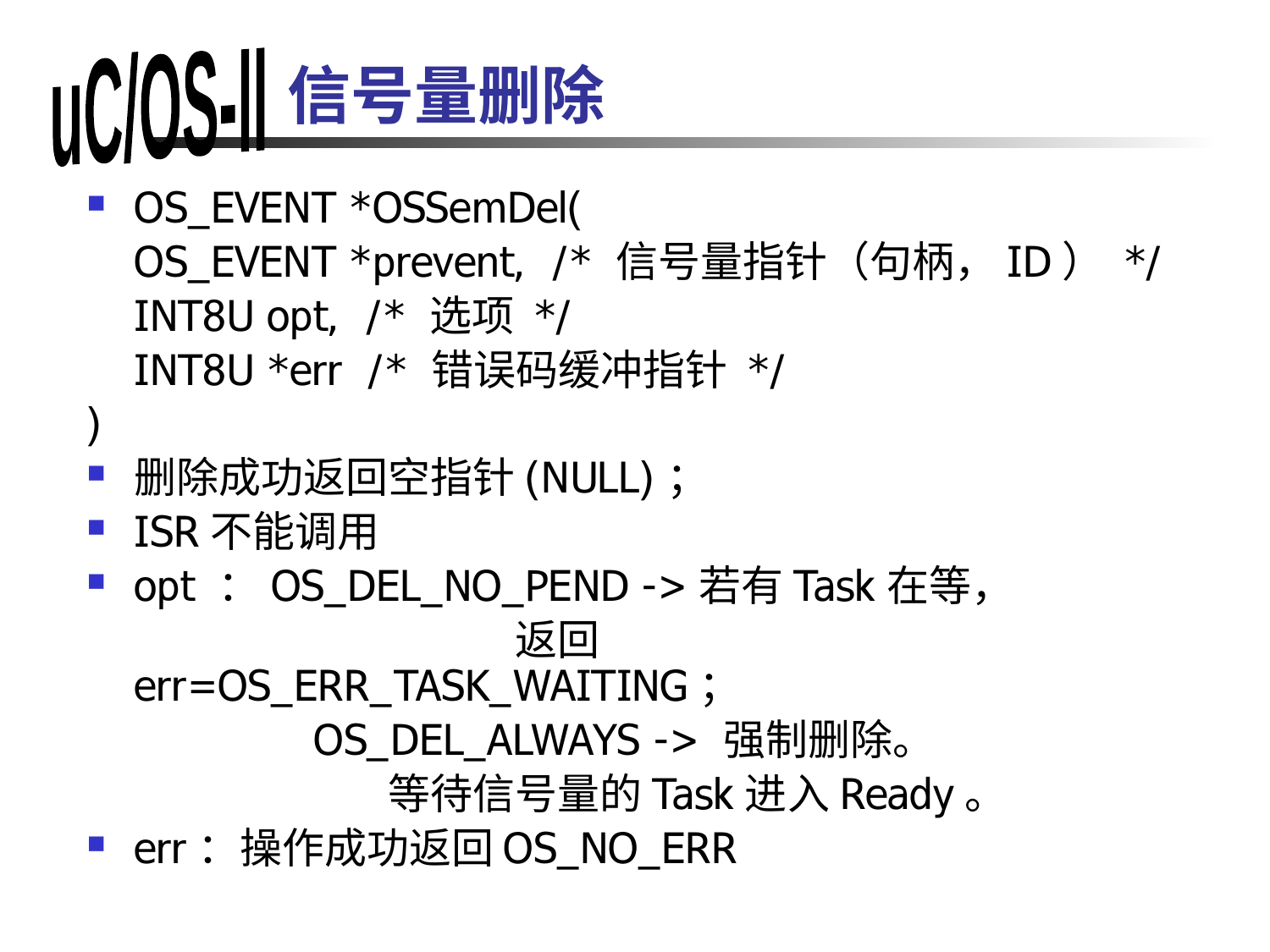

# 信号量删除
OS_EVENT *OSSemDel(
	OS_EVENT *prevent,  /* 信号量指针（句柄，ID） */
	INT8U opt,  /* 选项 */
	INT8U *err  /* 错误码缓冲指针 */
)
删除成功返回空指针(NULL)；
ISR不能调用
opt ：OS_DEL_NO_PEND ->若有Task在等，
				返回err=OS_ERR_TASK_WAITING；
		    OS_DEL_ALWAYS -> 强制删除。
          		等待信号量的Task进入Ready。
err：操作成功返回OS_NO_ERR